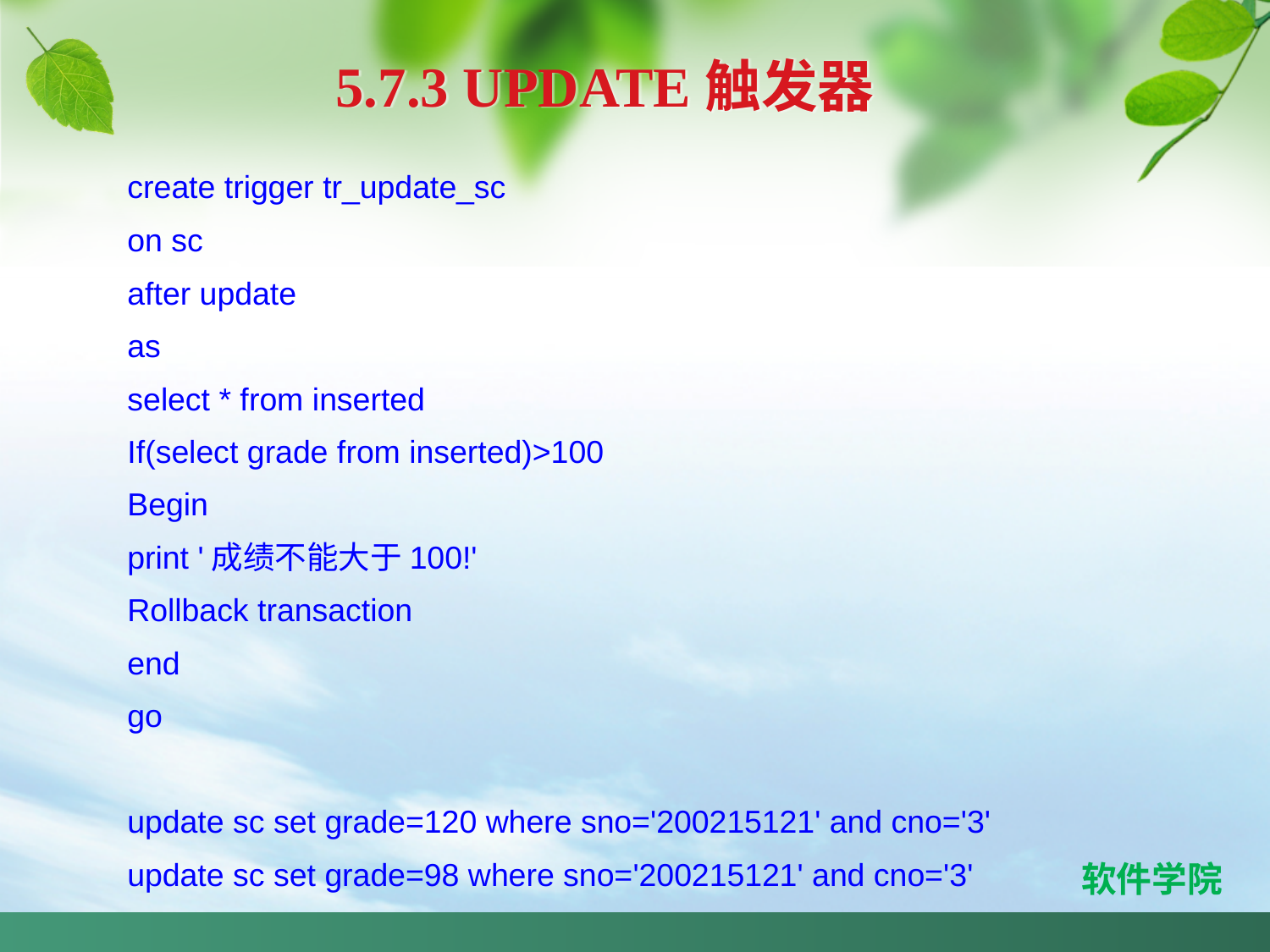

5.7.3 UPDATE触发器
create trigger tr_update_sc
on sc
after update
as
select * from inserted
If(select grade from inserted)>100
Begin
print '成绩不能大于100!'
Rollback transaction
end
go

update sc set grade=120 where sno='200215121' and cno='3'
update sc set grade=98 where sno='200215121' and cno='3'